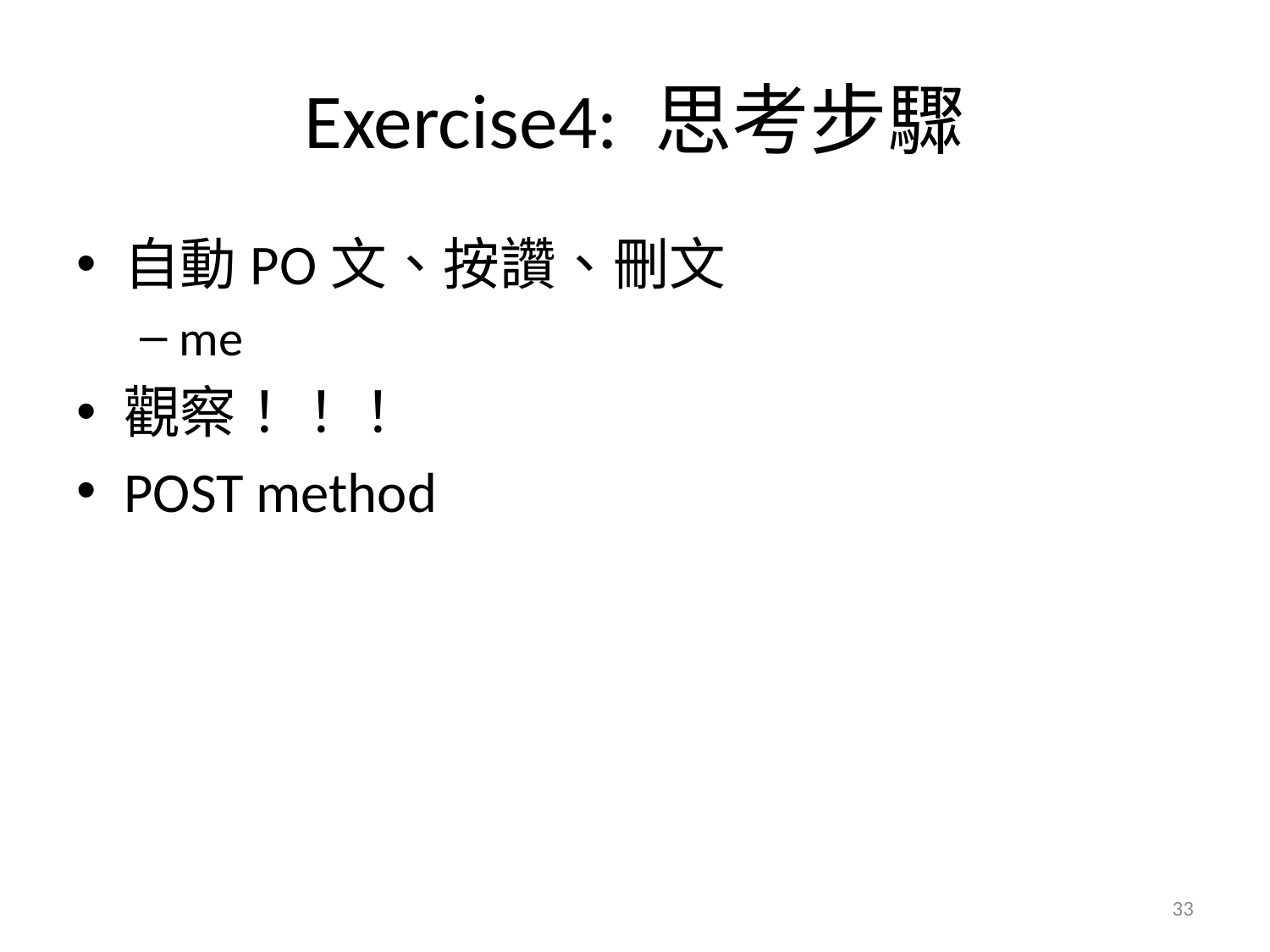

# Exercise4: 思考步驟
自動PO文、按讚、刪文
me
觀察！！！
POST method

33